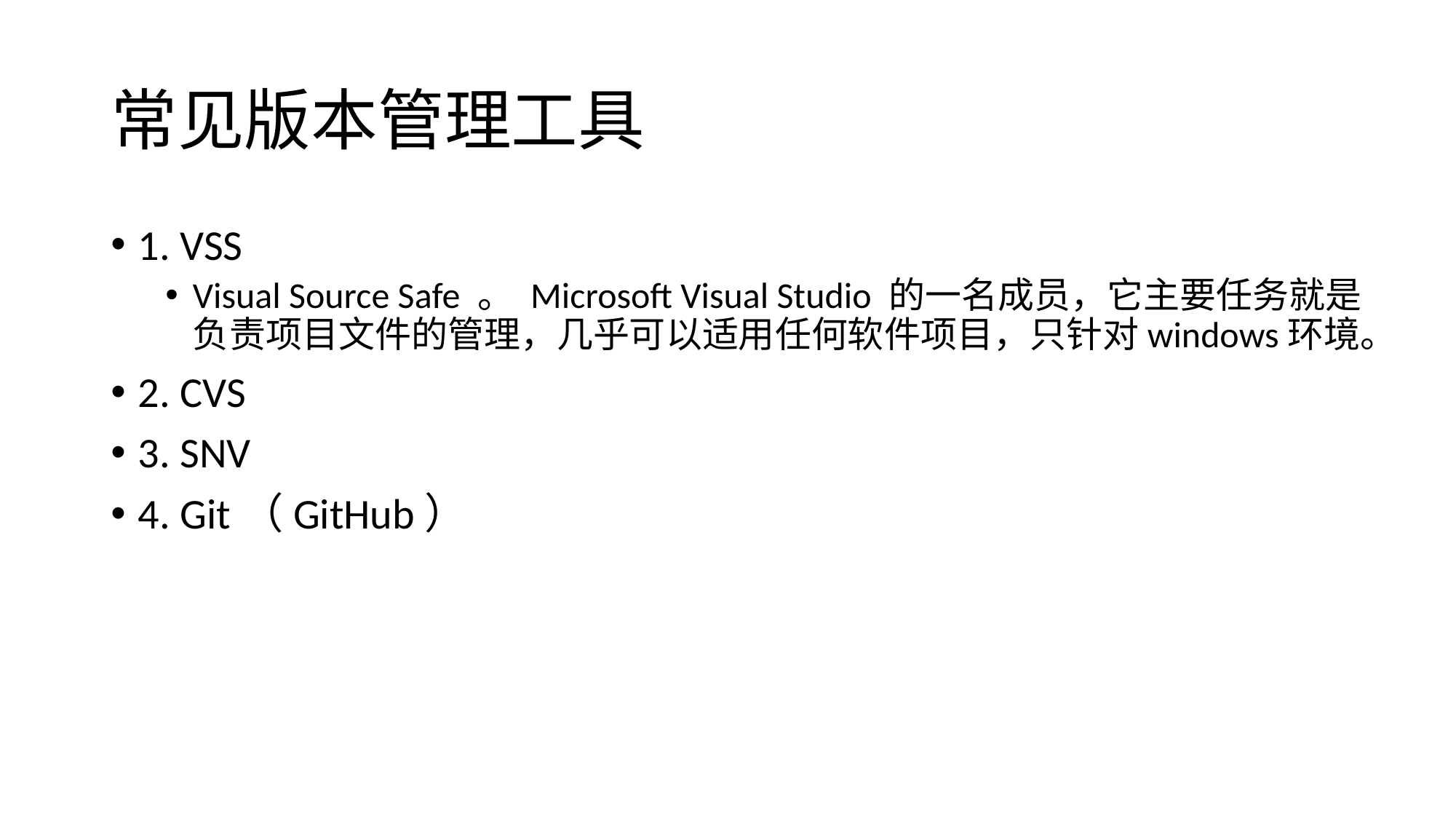

# 常见版本管理工具
1. VSS
Visual Source Safe 。 Microsoft Visual Studio 的一名成员，它主要任务就是负责项目文件的管理，几乎可以适用任何软件项目，只针对windows环境。
2. CVS
3. SNV
4. Git（GitHub）